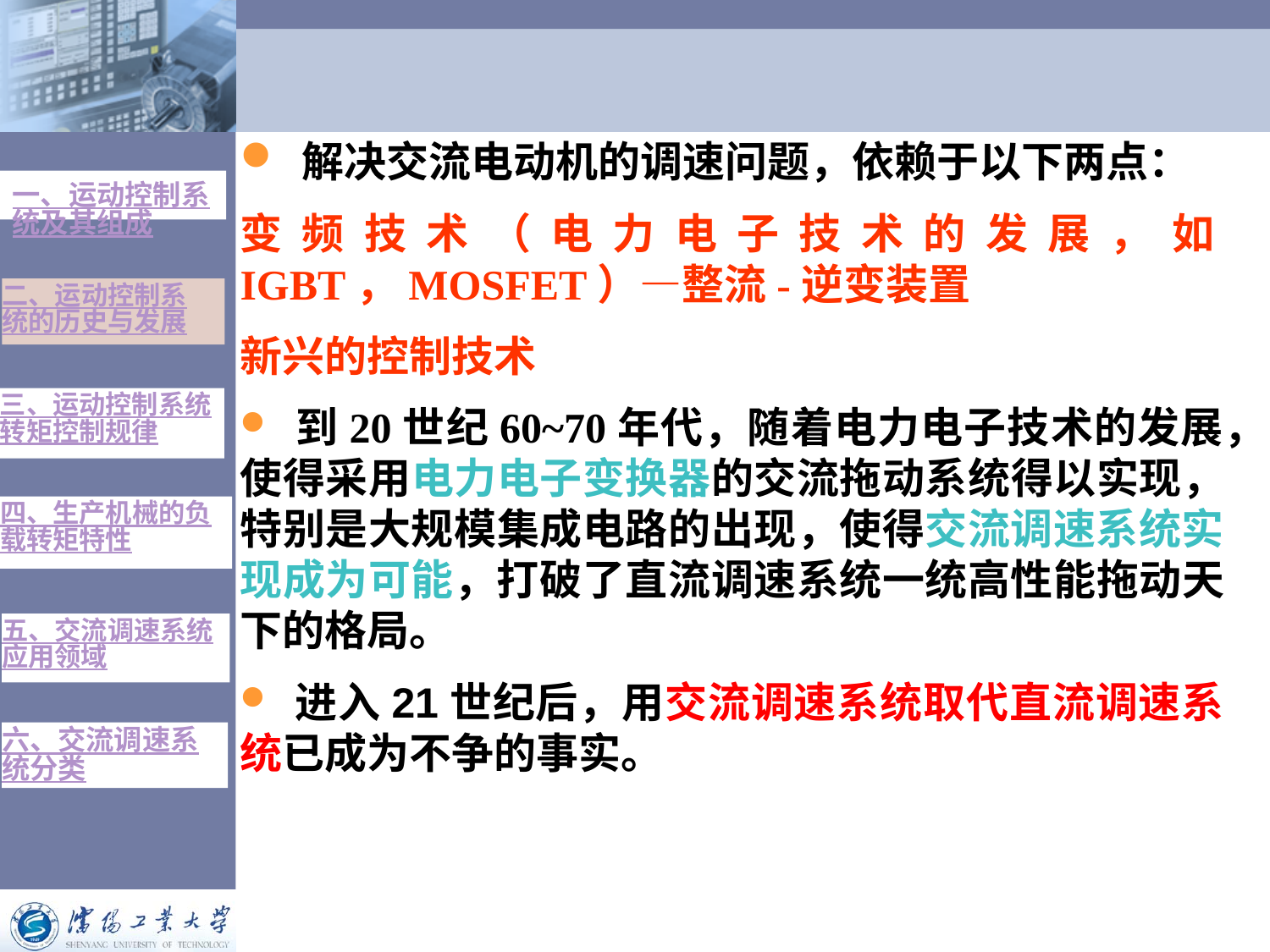

解决交流电动机的调速问题，依赖于以下两点：
变频技术（电力电子技术的发展，如IGBT，MOSFET）—整流-逆变装置
新兴的控制技术
 到20世纪60~70年代，随着电力电子技术的发展，使得采用电力电子变换器的交流拖动系统得以实现，特别是大规模集成电路的出现，使得交流调速系统实现成为可能，打破了直流调速系统一统高性能拖动天下的格局。
 进入21世纪后，用交流调速系统取代直流调速系统已成为不争的事实。

一、运动控制系统及其组成
二、运动控制系统的历史与发展
三、运动控制系统转矩控制规律
四、生产机械的负载转矩特性
五、交流调速系统应用领域
六、交流调速系统分类